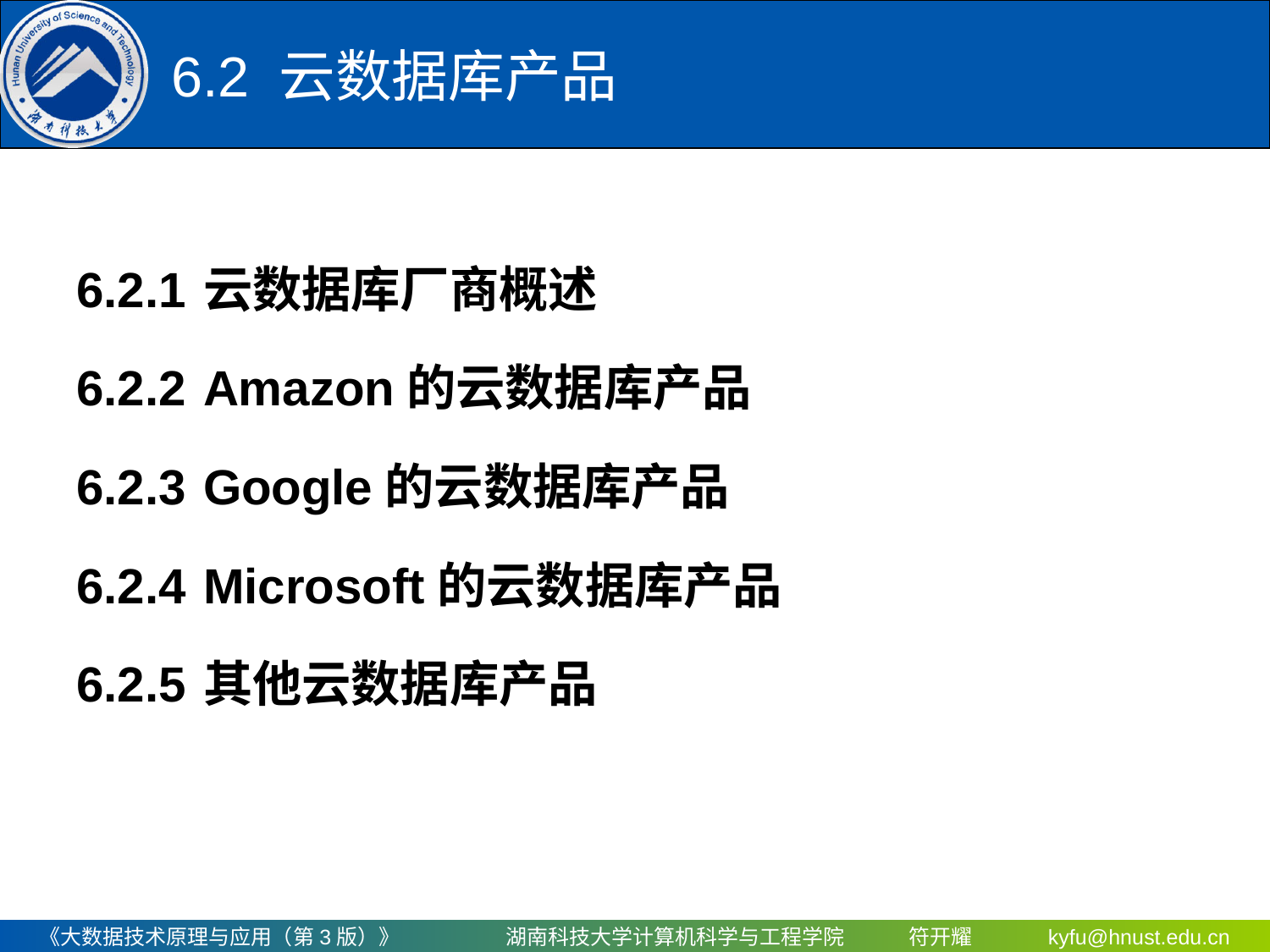

# 6.2 云数据库产品
6.2.1	云数据库厂商概述
6.2.2	Amazon的云数据库产品
6.2.3	Google的云数据库产品
6.2.4	Microsoft的云数据库产品
6.2.5	其他云数据库产品